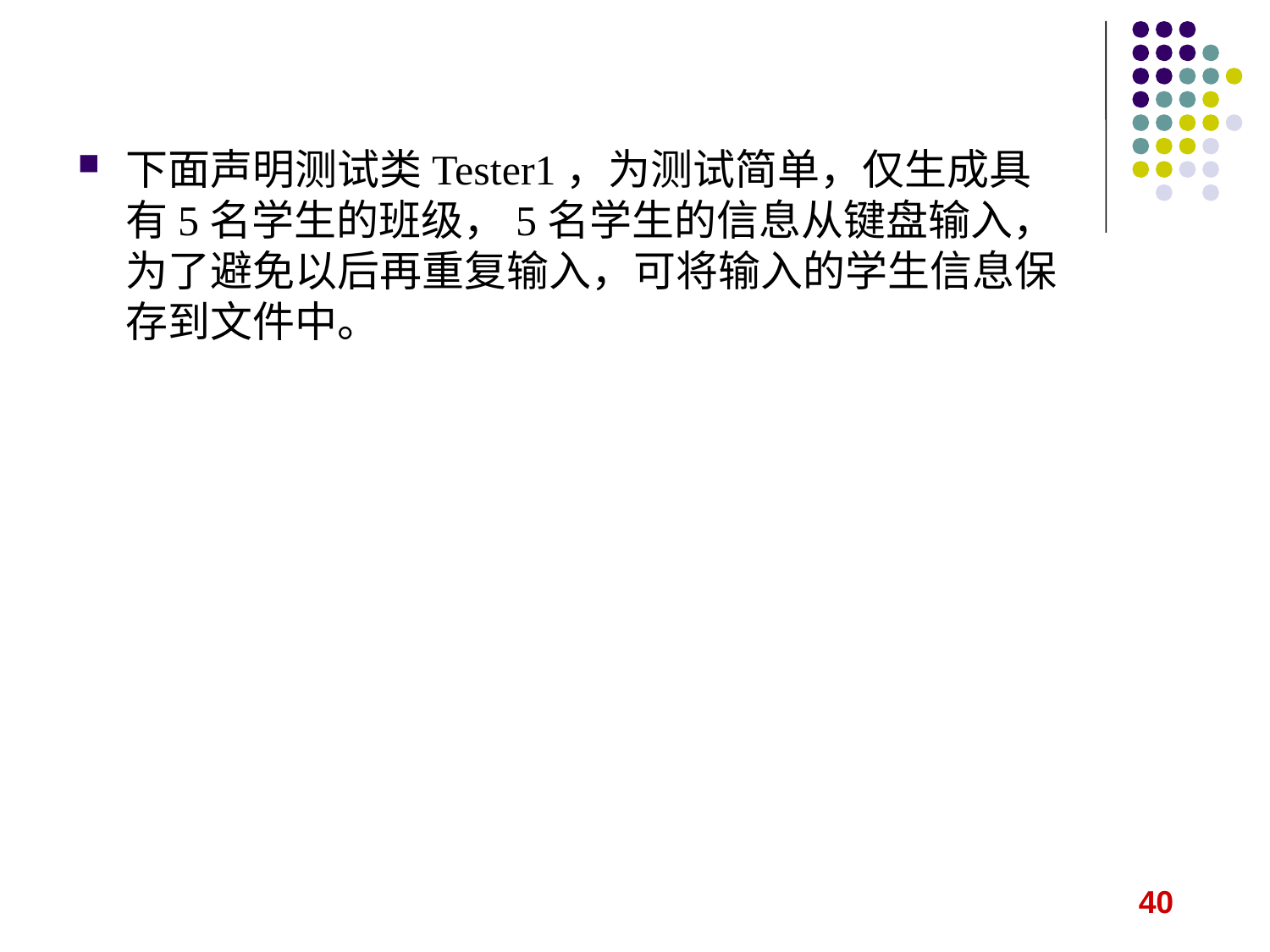

下面声明测试类Tester1，为测试简单，仅生成具有5名学生的班级，5名学生的信息从键盘输入，为了避免以后再重复输入，可将输入的学生信息保存到文件中。